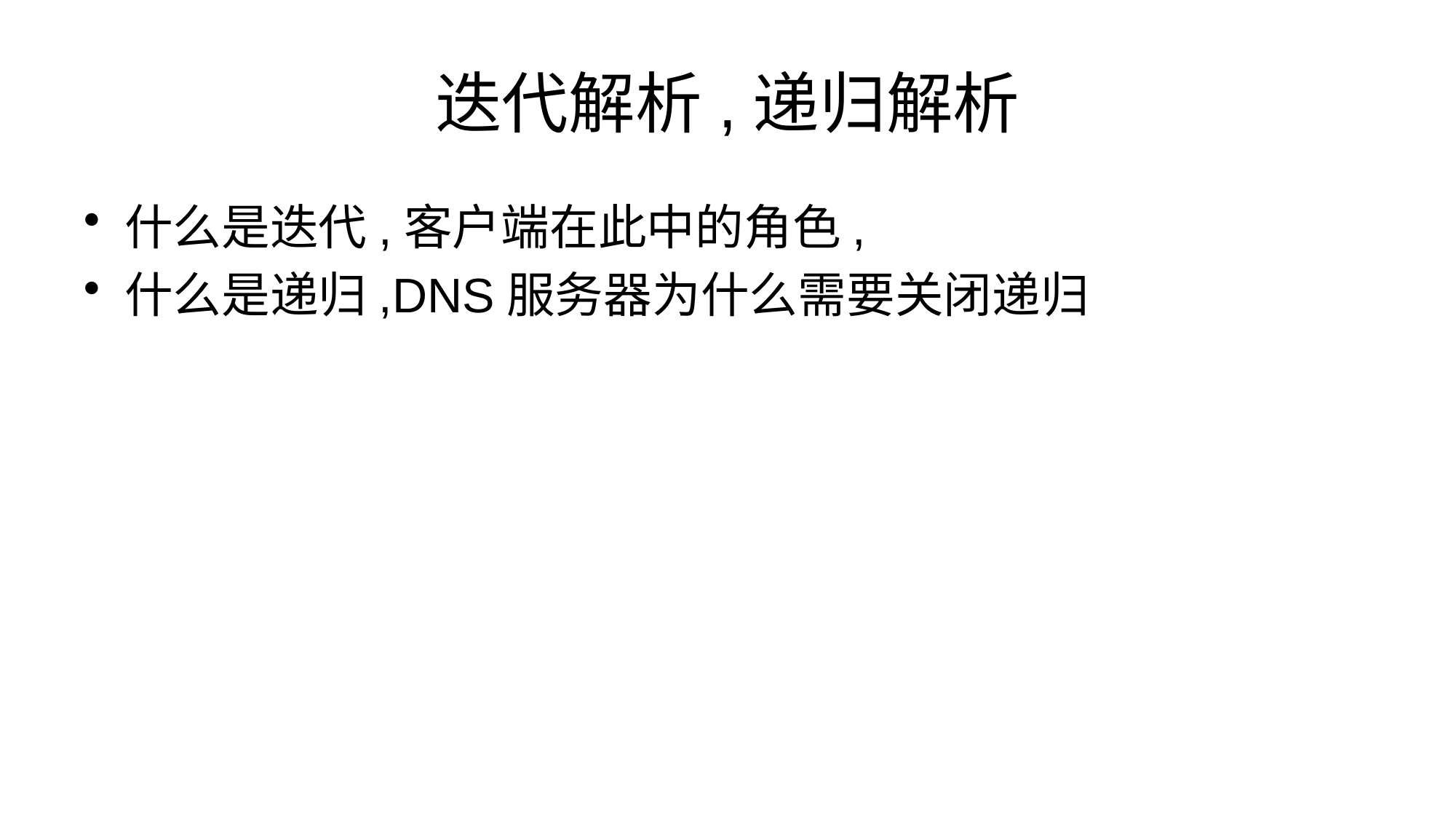

# 迭代解析,递归解析
什么是迭代,客户端在此中的角色,
什么是递归,DNS服务器为什么需要关闭递归